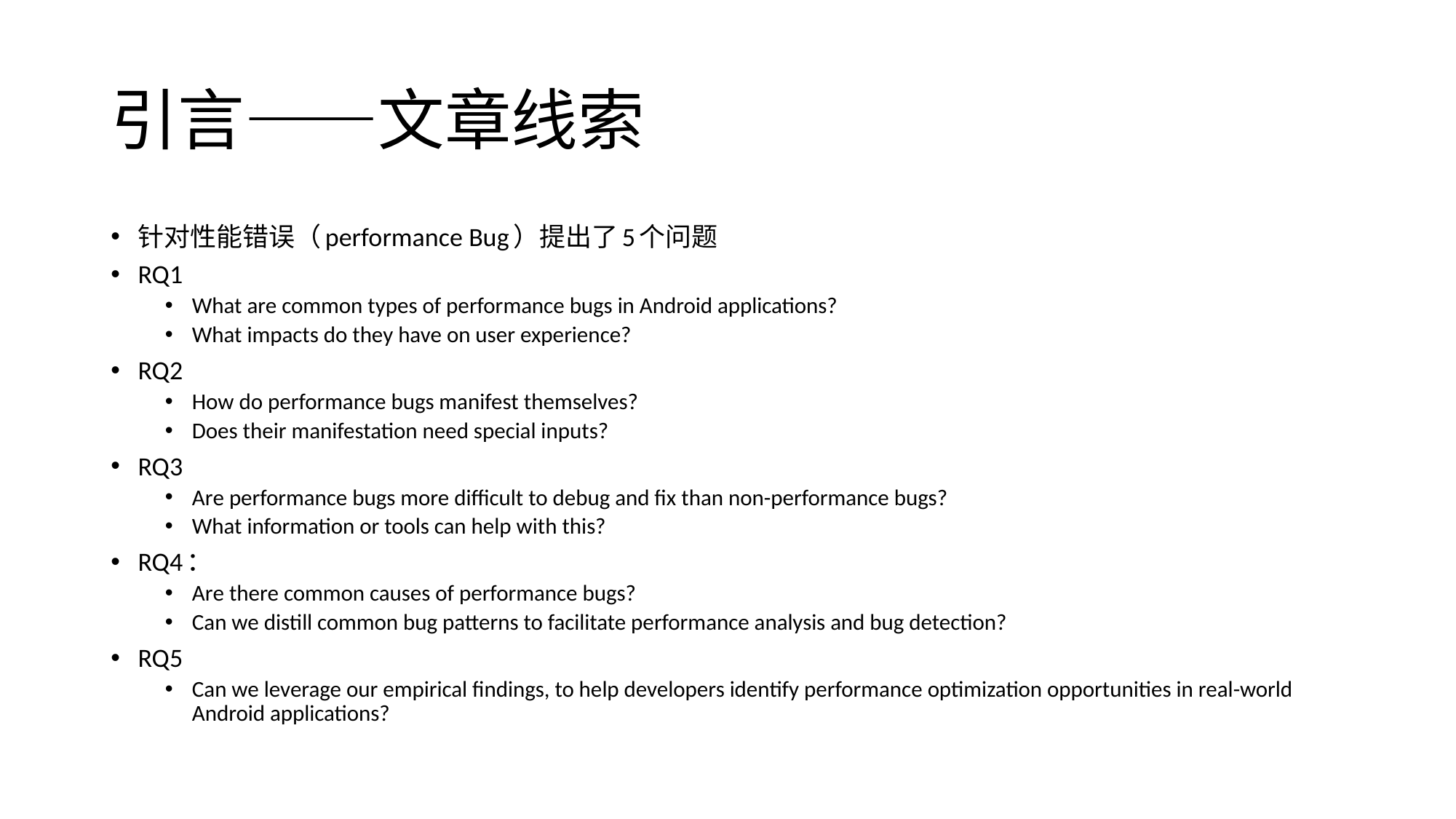

# 引言——文章线索
针对性能错误（performance Bug）提出了5个问题
RQ1
What are common types of performance bugs in Android applications?
What impacts do they have on user experience?
RQ2
How do performance bugs manifest themselves?
Does their manifestation need special inputs?
RQ3
Are performance bugs more difficult to debug and fix than non-performance bugs?
What information or tools can help with this?
RQ4：
Are there common causes of performance bugs?
Can we distill common bug patterns to facilitate performance analysis and bug detection?
RQ5
Can we leverage our empirical findings, to help developers identify performance optimization opportunities in real-world Android applications?